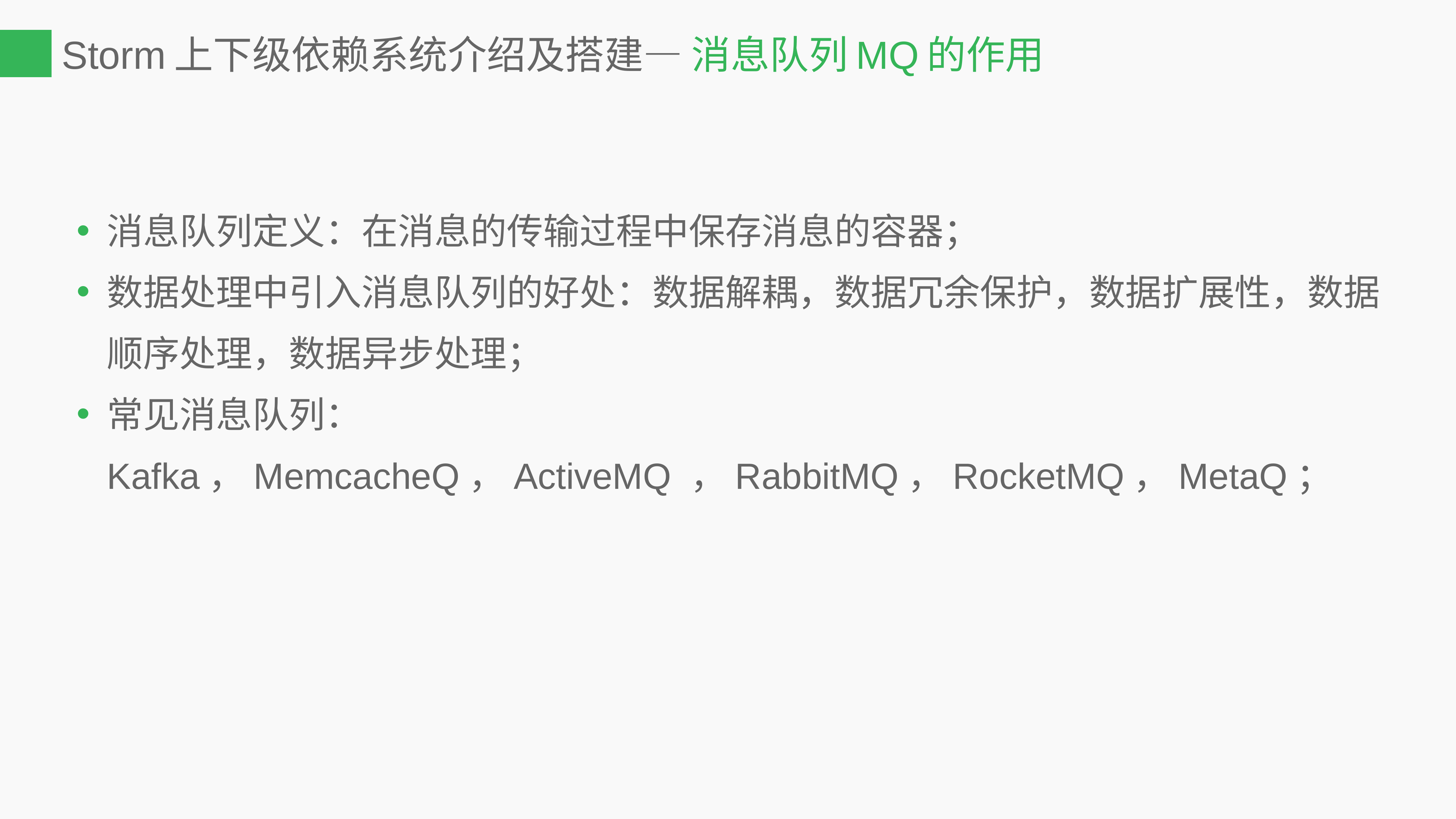

# Storm上下级依赖系统介绍及搭建— 消息队列MQ的作用
消息队列定义：在消息的传输过程中保存消息的容器；
数据处理中引入消息队列的好处：数据解耦，数据冗余保护，数据扩展性，数据顺序处理，数据异步处理；
常见消息队列：Kafka，MemcacheQ，ActiveMQ ，RabbitMQ，RocketMQ，MetaQ；